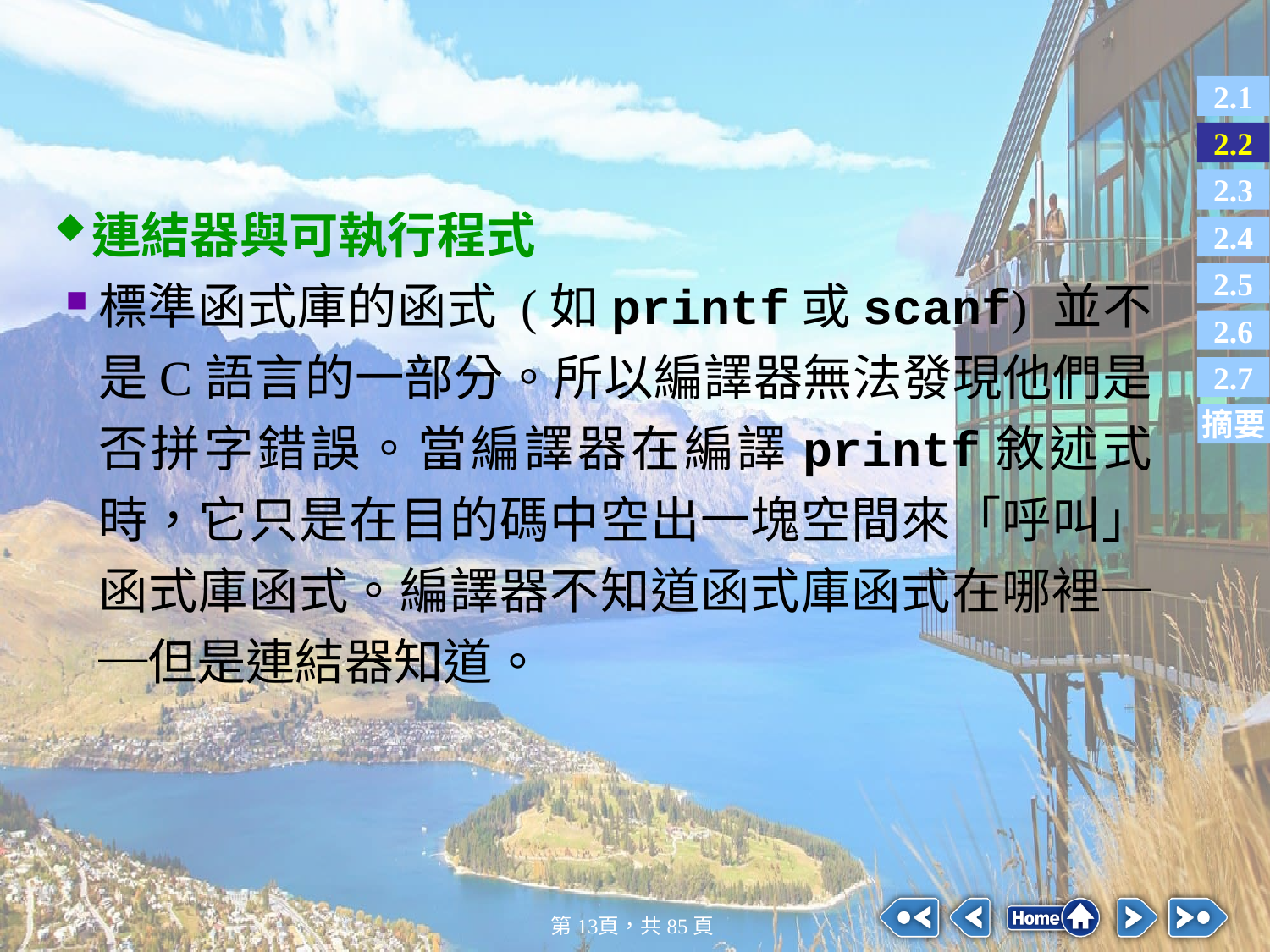

#
連結器與可執行程式
標準函式庫的函式 (如printf或scanf) 並不是C語言的一部分。所以編譯器無法發現他們是否拼字錯誤。當編譯器在編譯printf敘述式時，它只是在目的碼中空出一塊空間來「呼叫」函式庫函式。編譯器不知道函式庫函式在哪裡──但是連結器知道。